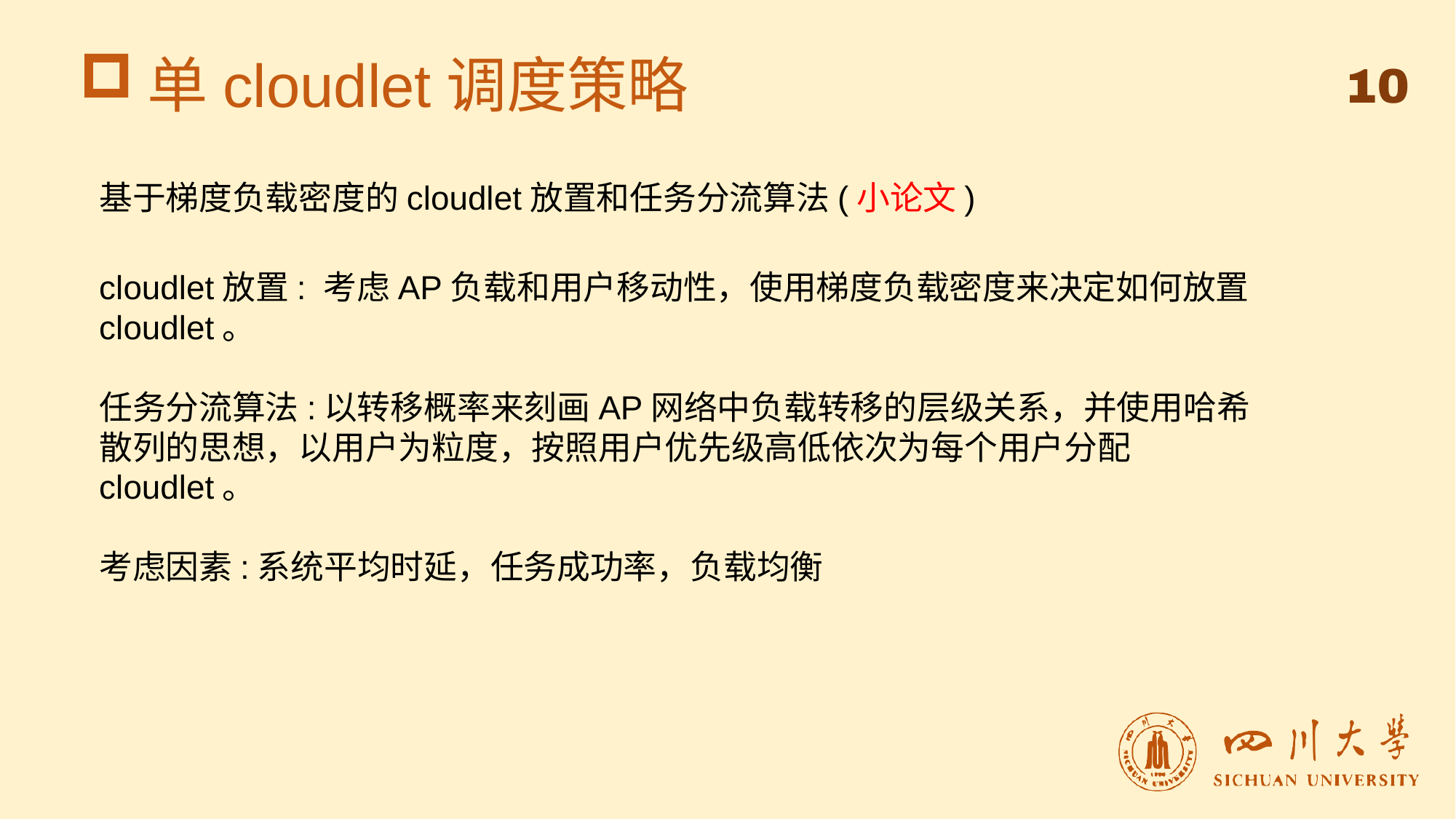

单cloudlet调度策略
10
基于梯度负载密度的cloudlet放置和任务分流算法(小论文)
cloudlet放置: 考虑AP负载和用户移动性，使用梯度负载密度来决定如何放置cloudlet。

任务分流算法:以转移概率来刻画AP网络中负载转移的层级关系，并使用哈希散列的思想，以用户为粒度，按照用户优先级高低依次为每个用户分配cloudlet。

考虑因素:系统平均时延，任务成功率，负载均衡